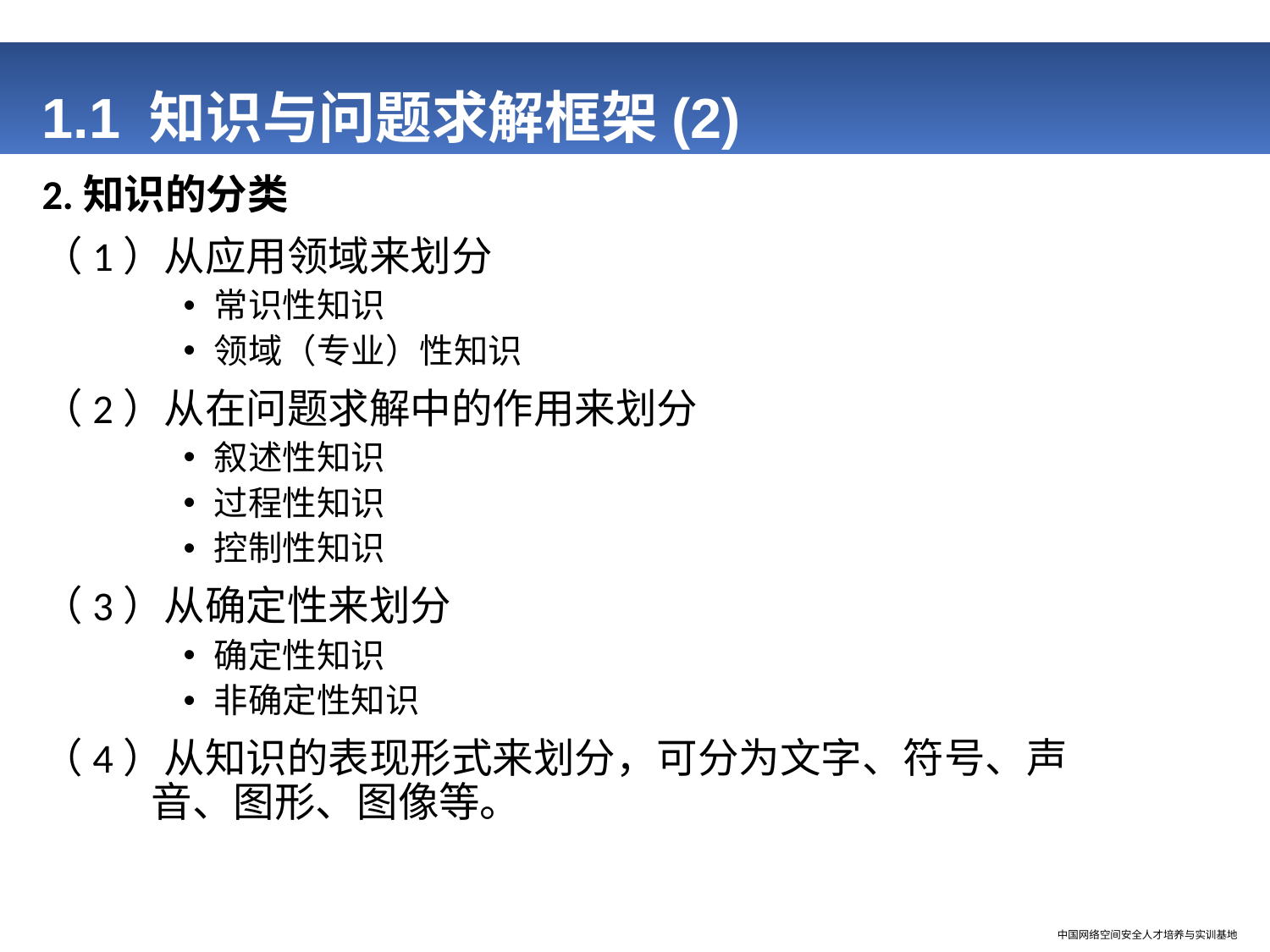

# 1.1 知识与问题求解框架(2)
2.知识的分类
（1）从应用领域来划分
常识性知识
领域（专业）性知识
（2）从在问题求解中的作用来划分
叙述性知识
过程性知识
控制性知识
（3）从确定性来划分
确定性知识
非确定性知识
（4）从知识的表现形式来划分，可分为文字、符号、声音、图形、图像等。